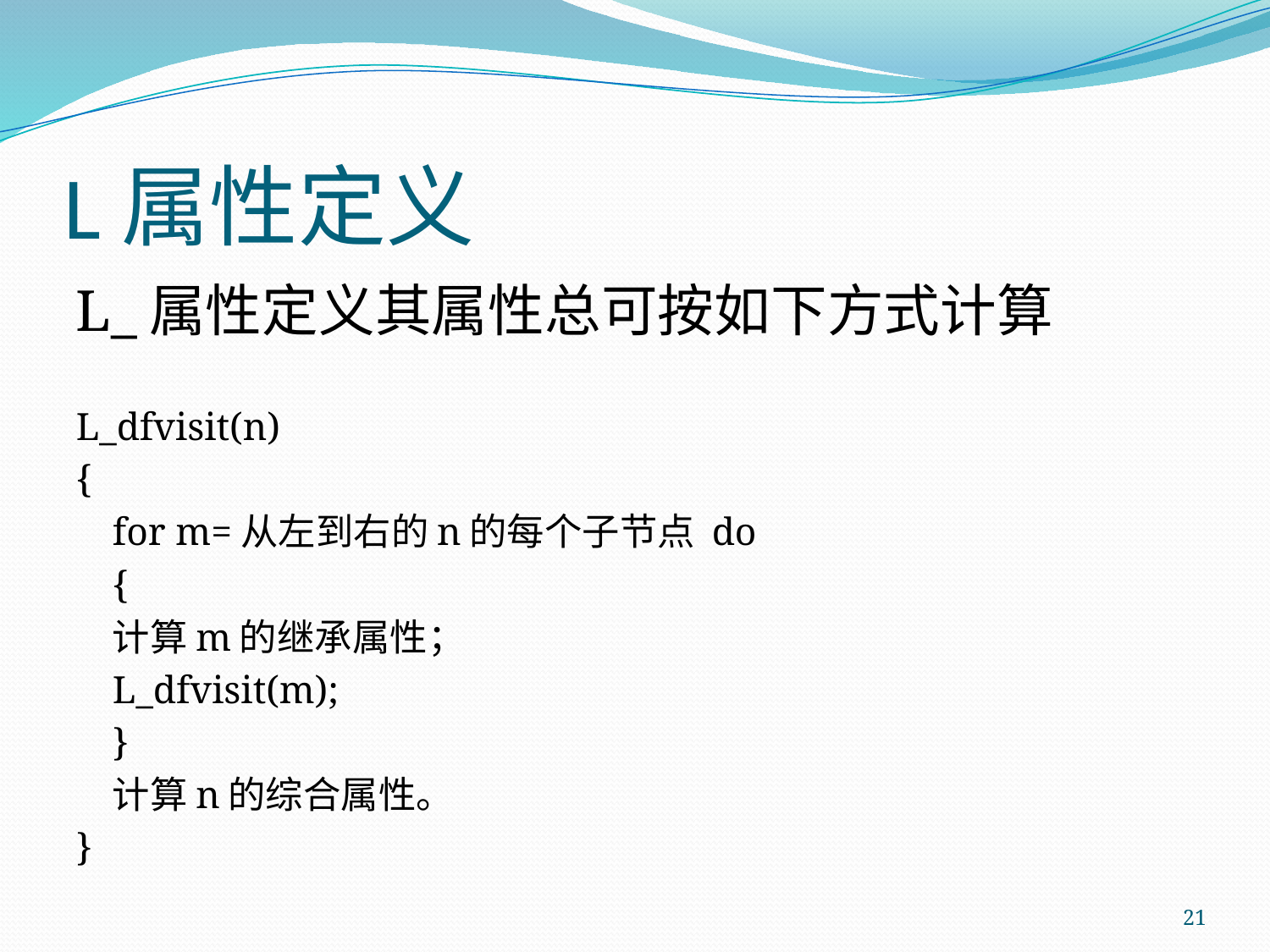

# L属性定义
L_属性定义其属性总可按如下方式计算

L_dfvisit(n)
{
	for m=从左到右的n的每个子节点 do
	{
		计算m的继承属性；
		L_dfvisit(m);
	}
	计算n的综合属性。
}

21